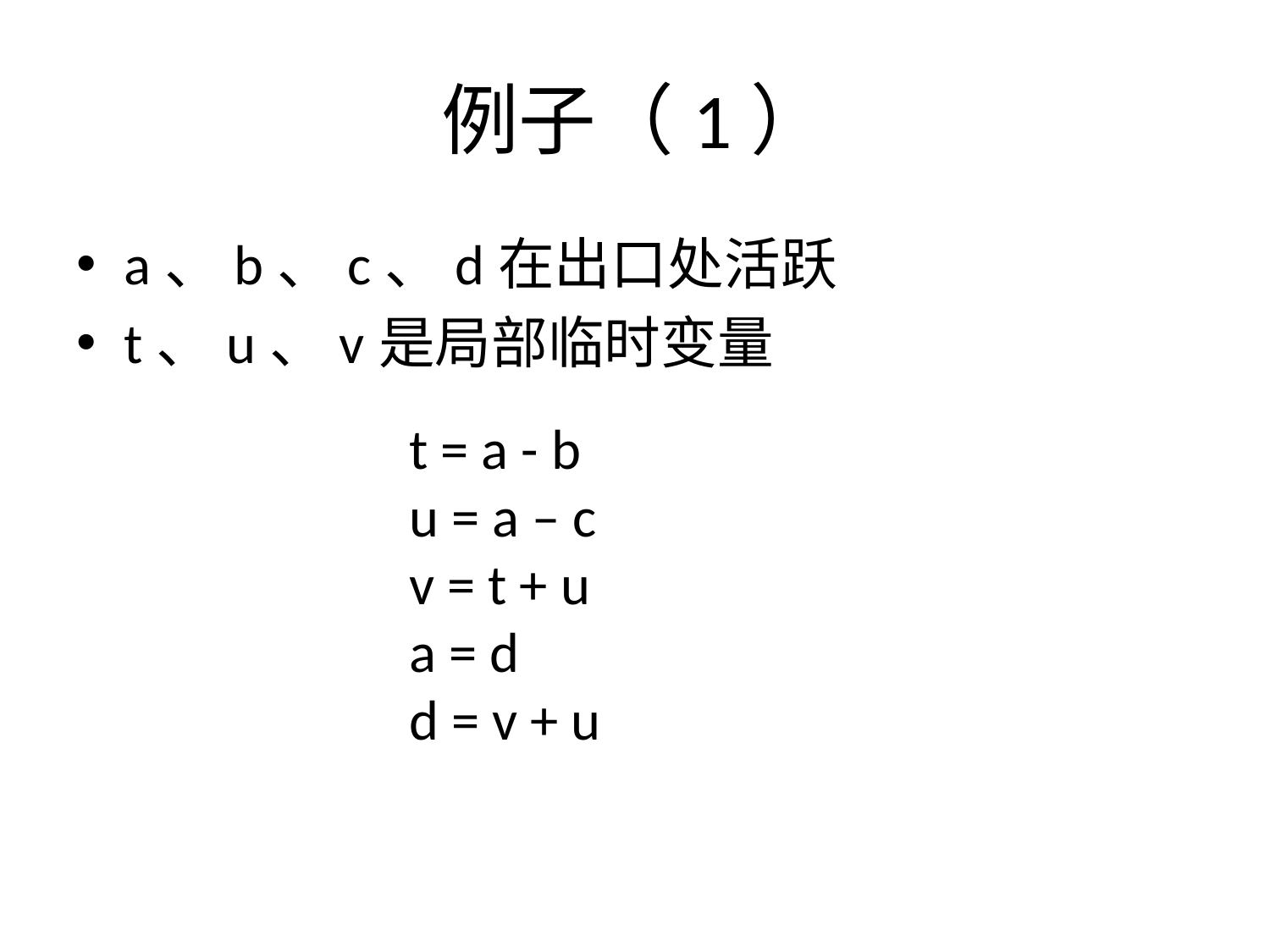

# 例子（1）
a、b、c、d在出口处活跃
t、u、v是局部临时变量
t = a - b
u = a – c
v = t + u
a = d
d = v + u